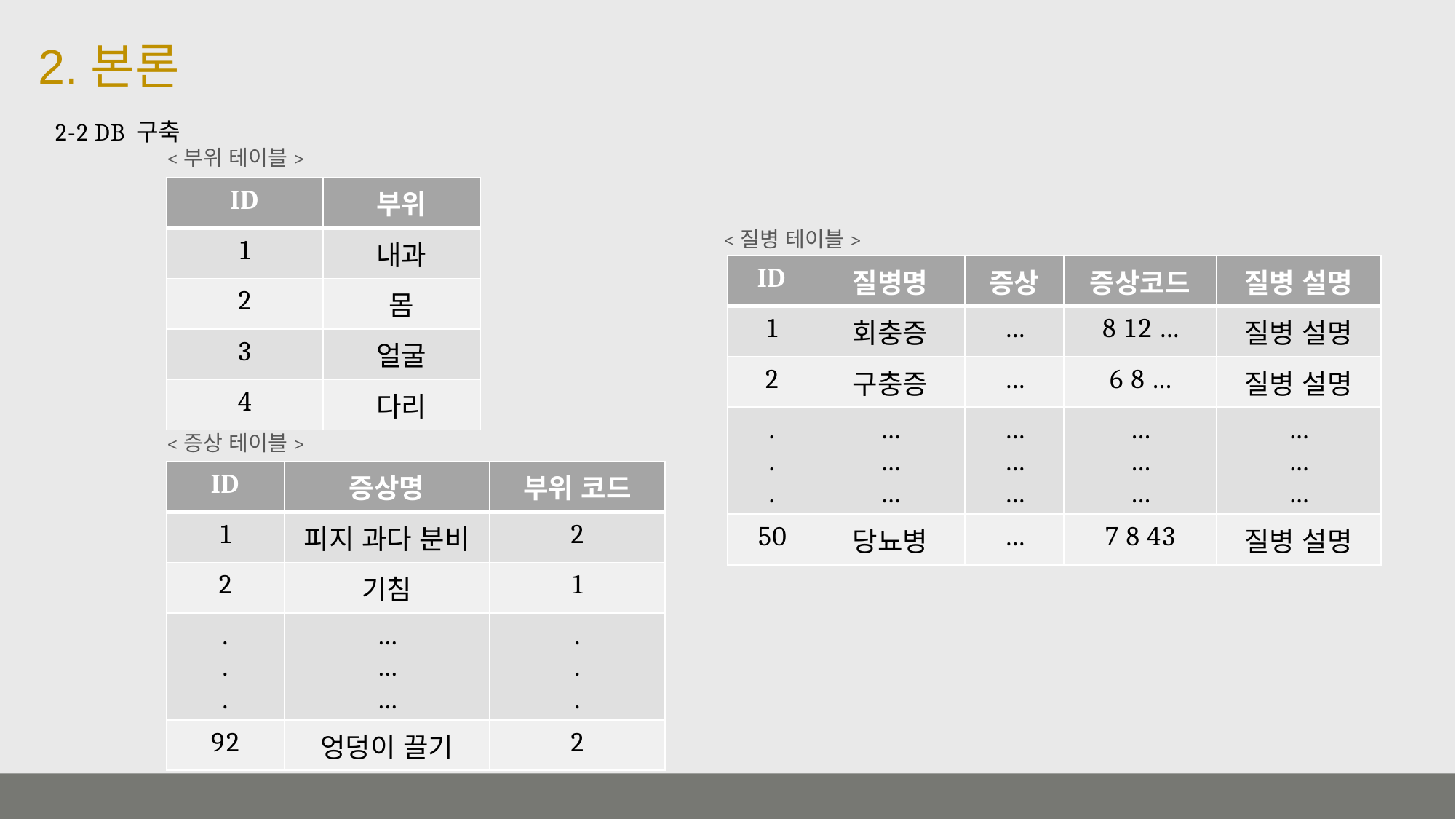

# 2.본론
2-2 DB 구축
<부위 테이블>
| ID | 부위 |
| --- | --- |
| 1 | 내과 |
| 2 | 몸 |
| 3 | 얼굴 |
| 4 | 다리 |
<질병 테이블>
| ID | 질병명 | 증상 | 증상코드 | 질병 설명 |
| --- | --- | --- | --- | --- |
| 1 | 회충증 | … | 8 12 … | 질병 설명 |
| 2 | 구충증 | … | 6 8 … | 질병 설명 |
| . . . | … … … | … … … | … … … | … … … |
| 50 | 당뇨병 | … | 7 8 43 | 질병 설명 |
<증상 테이블>
| ID | 증상명 | 부위 코드 |
| --- | --- | --- |
| 1 | 피지 과다 분비 | 2 |
| 2 | 기침 | 1 |
| . . . | … … … | . . . |
| 92 | 엉덩이 끌기 | 2 |